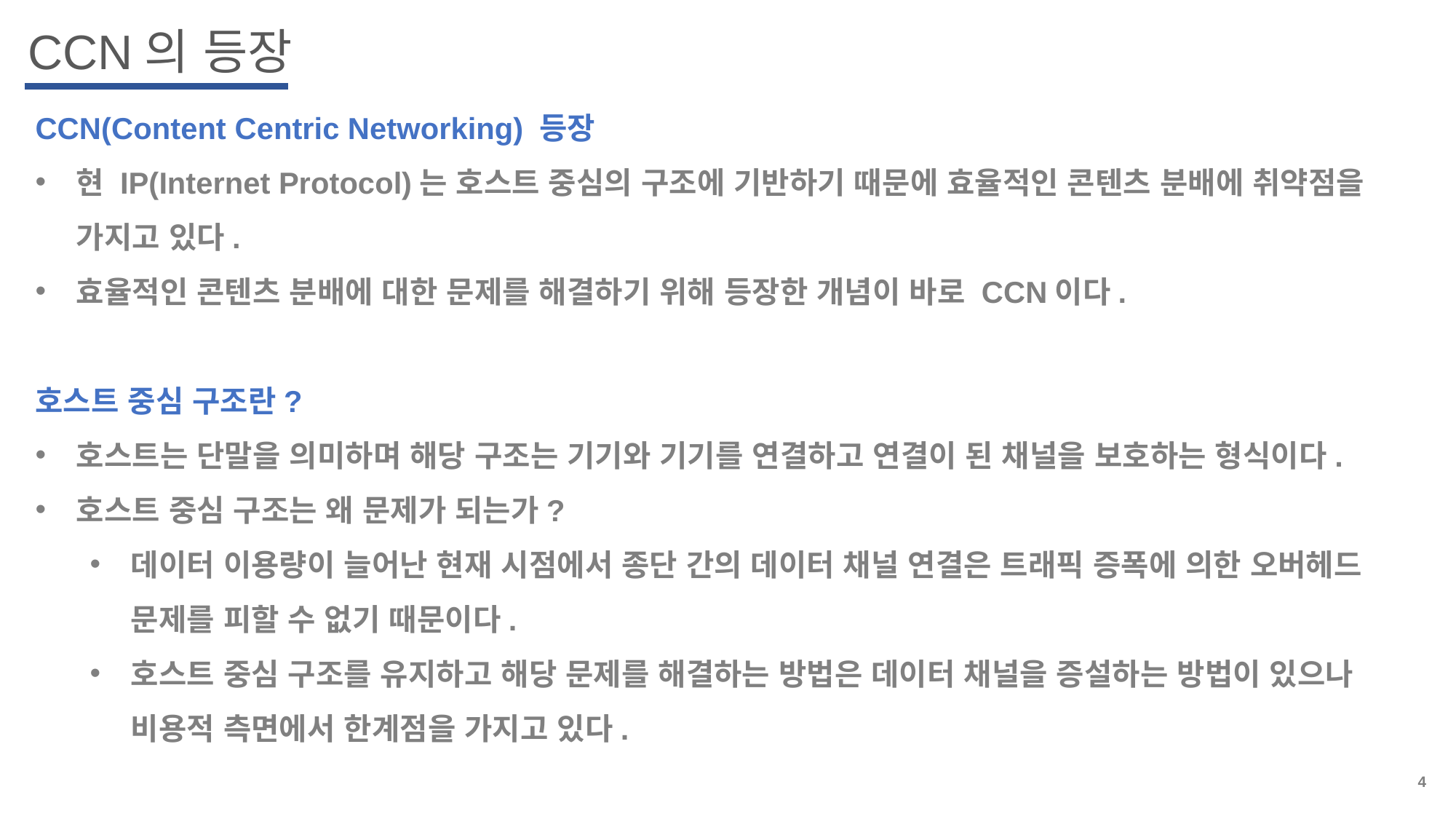

CCN의 등장
CCN(Content Centric Networking) 등장
현 IP(Internet Protocol)는 호스트 중심의 구조에 기반하기 때문에 효율적인 콘텐츠 분배에 취약점을 가지고 있다.
효율적인 콘텐츠 분배에 대한 문제를 해결하기 위해 등장한 개념이 바로 CCN이다.

호스트 중심 구조란?
호스트는 단말을 의미하며 해당 구조는 기기와 기기를 연결하고 연결이 된 채널을 보호하는 형식이다.
호스트 중심 구조는 왜 문제가 되는가?
데이터 이용량이 늘어난 현재 시점에서 종단 간의 데이터 채널 연결은 트래픽 증폭에 의한 오버헤드 문제를 피할 수 없기 때문이다.
호스트 중심 구조를 유지하고 해당 문제를 해결하는 방법은 데이터 채널을 증설하는 방법이 있으나 비용적 측면에서 한계점을 가지고 있다.
4